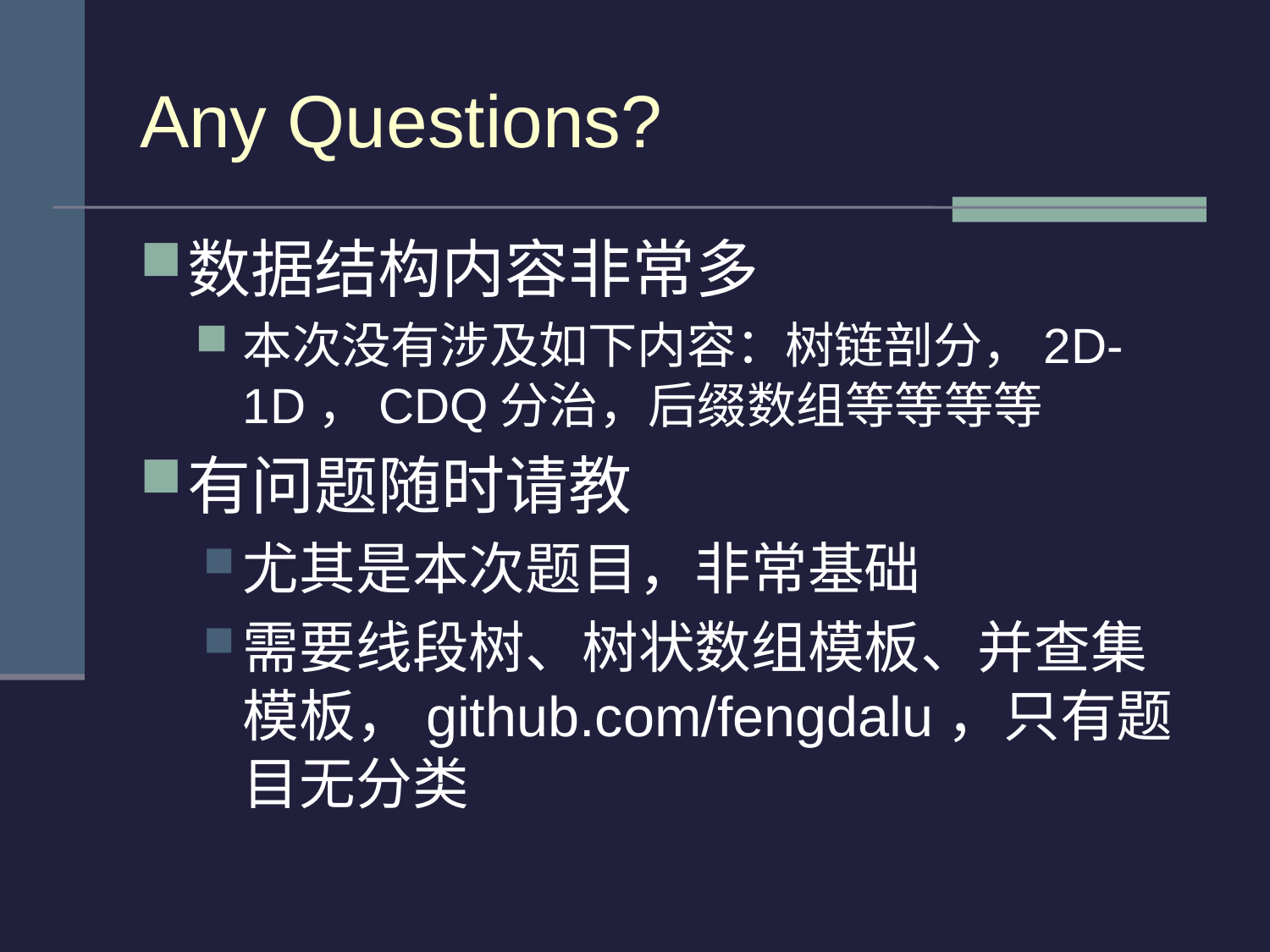

# Any Questions?
数据结构内容非常多
本次没有涉及如下内容：树链剖分，2D-1D，CDQ分治，后缀数组等等等等
有问题随时请教
尤其是本次题目，非常基础
需要线段树、树状数组模板、并查集模板，github.com/fengdalu，只有题目无分类